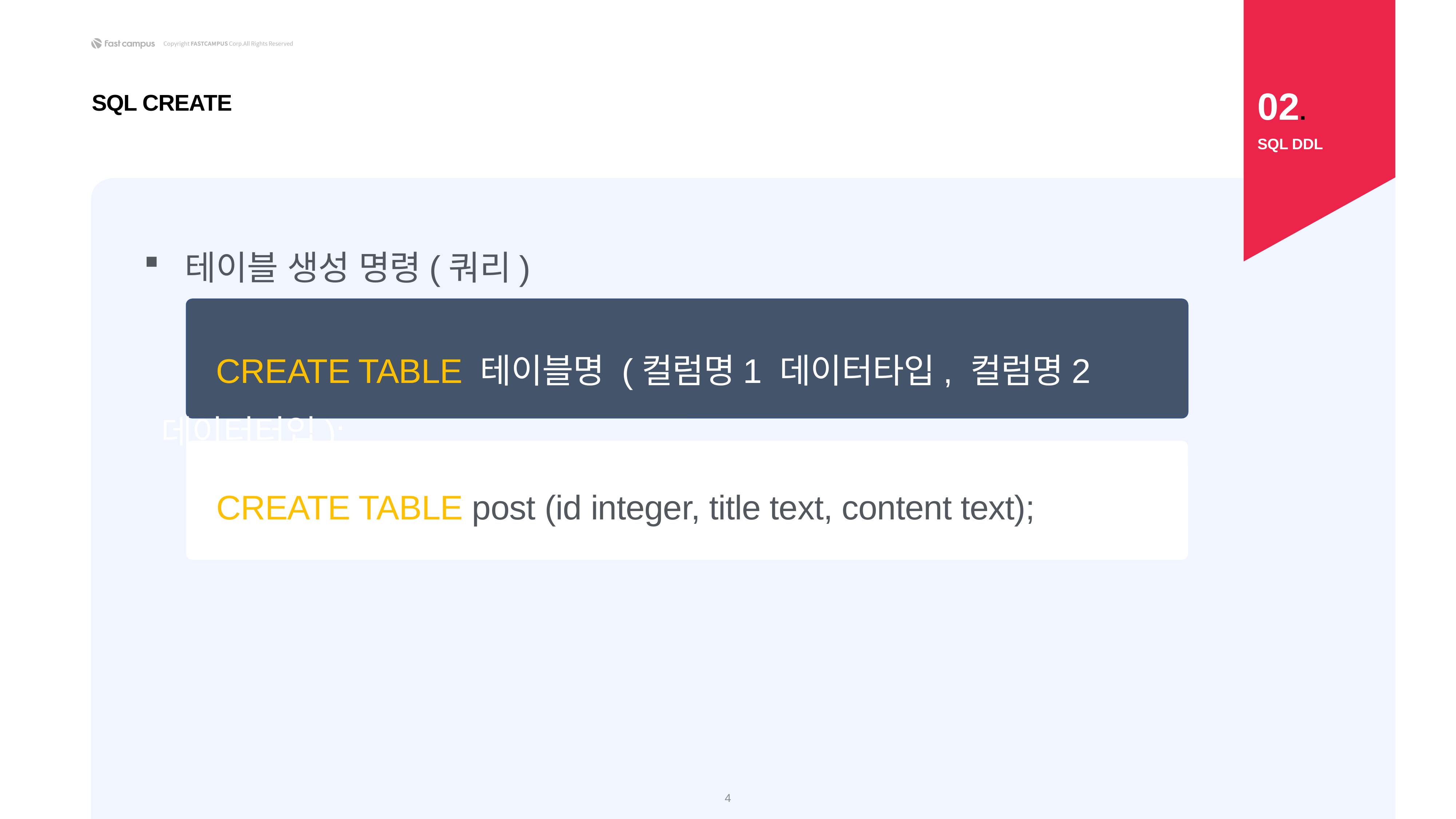

02.
SQL CREATE
SQL DDL
테이블 생성 명령(쿼리)

      CREATE TABLE 테이블명 (컬럼명1 데이터타입, 컬럼명2 데이터터입);

      CREATE TABLE post (id integer, title text, content text);
4